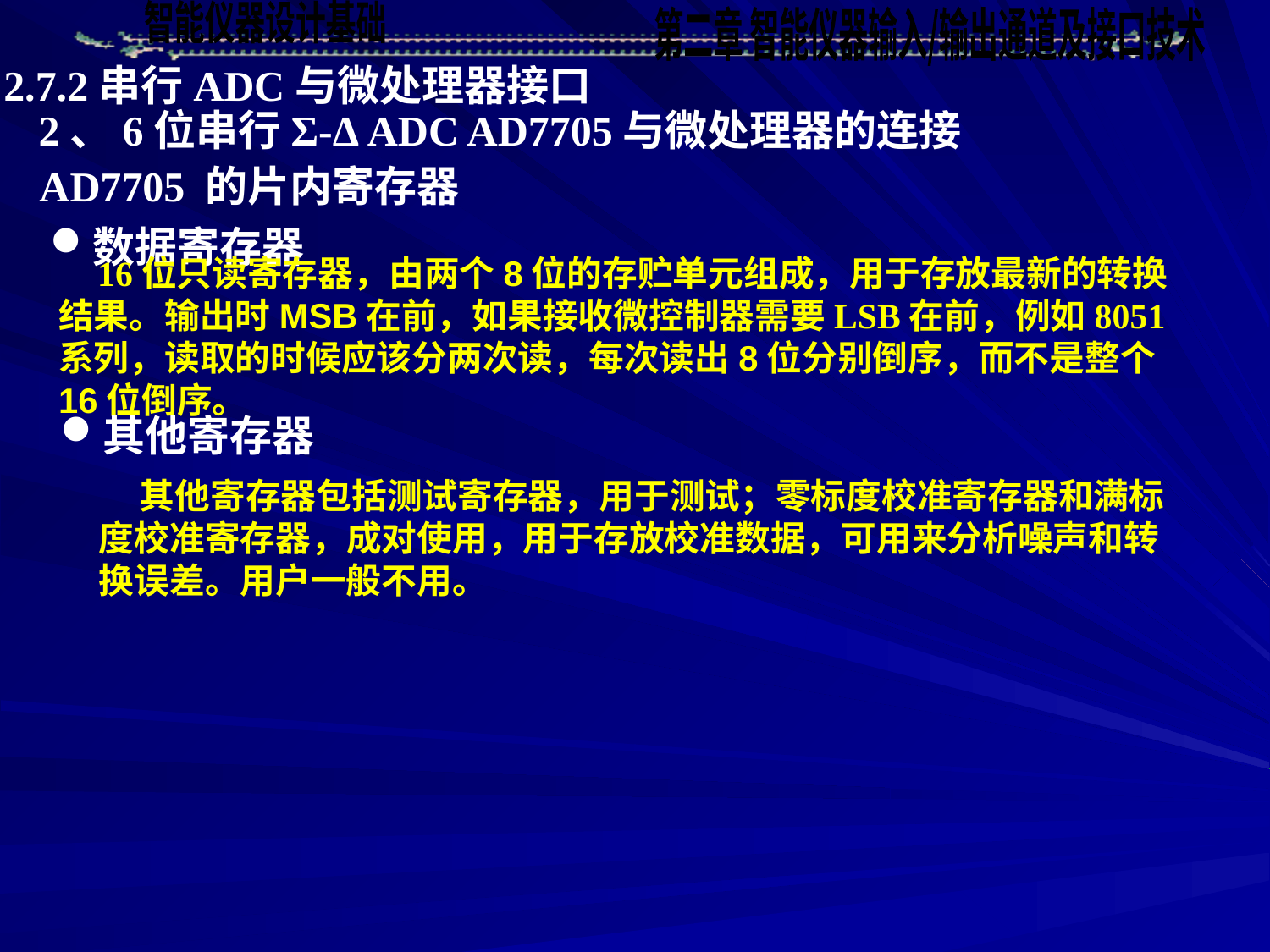

2.7.2串行ADC与微处理器接口
2、6位串行Σ-Δ ADC AD7705与微处理器的连接
AD7705 的片内寄存器
数据寄存器
    16位只读寄存器，由两个8位的存贮单元组成，用于存放最新的转换结果。输出时MSB在前，如果接收微控制器需要LSB在前，例如8051系列，读取的时候应该分两次读，每次读出8位分别倒序，而不是整个16位倒序。
其他寄存器
    其他寄存器包括测试寄存器，用于测试；零标度校准寄存器和满标度校准寄存器，成对使用，用于存放校准数据，可用来分析噪声和转换误差。用户一般不用。